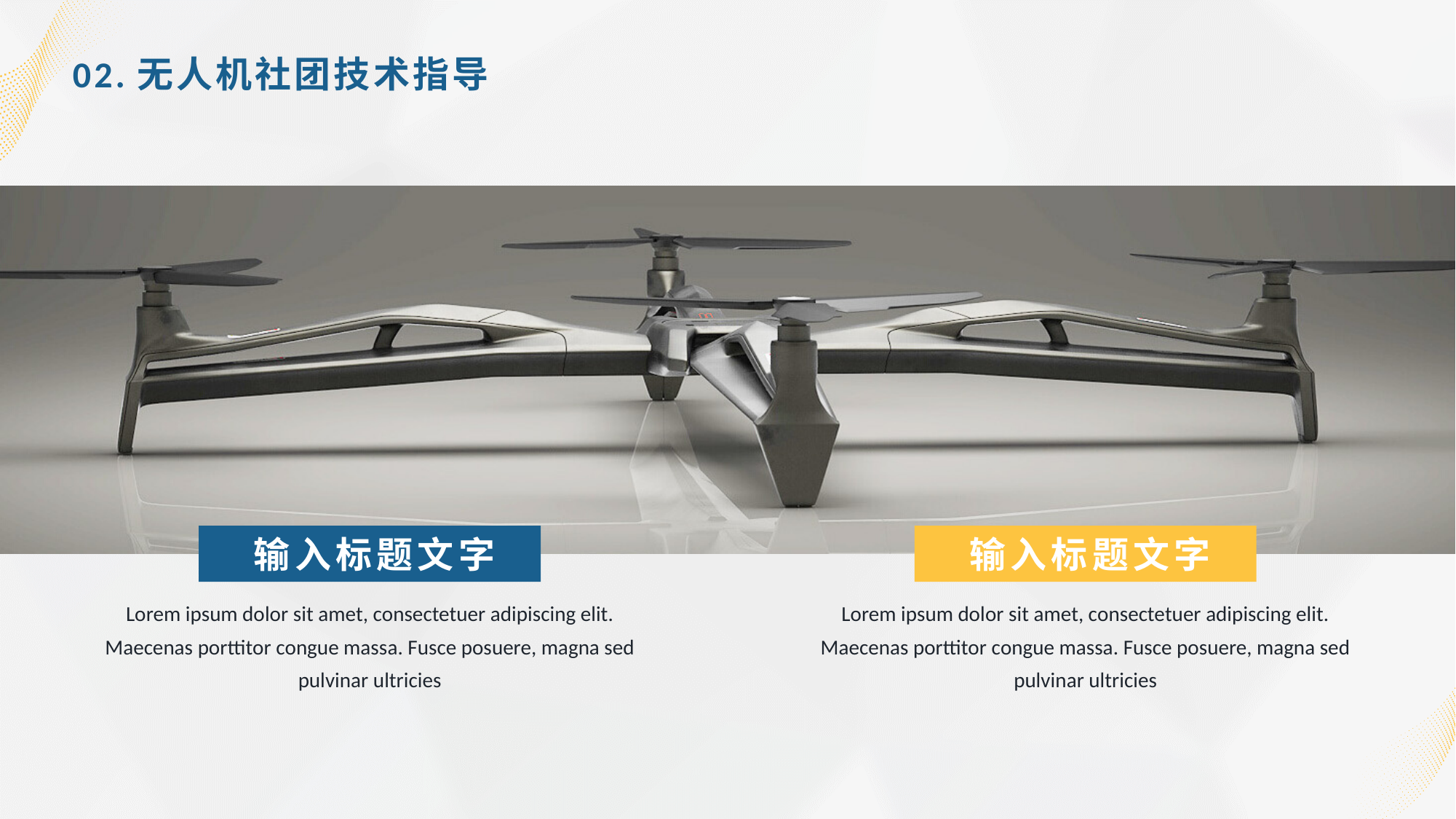

# 02.无人机社团技术指导

输入标题文字

输入标题文字
Lorem ipsum dolor sit amet, consectetuer adipiscing elit. Maecenas porttitor congue massa. Fusce posuere, magna sed pulvinar ultricies
Lorem ipsum dolor sit amet, consectetuer adipiscing elit. Maecenas porttitor congue massa. Fusce posuere, magna sed pulvinar ultricies